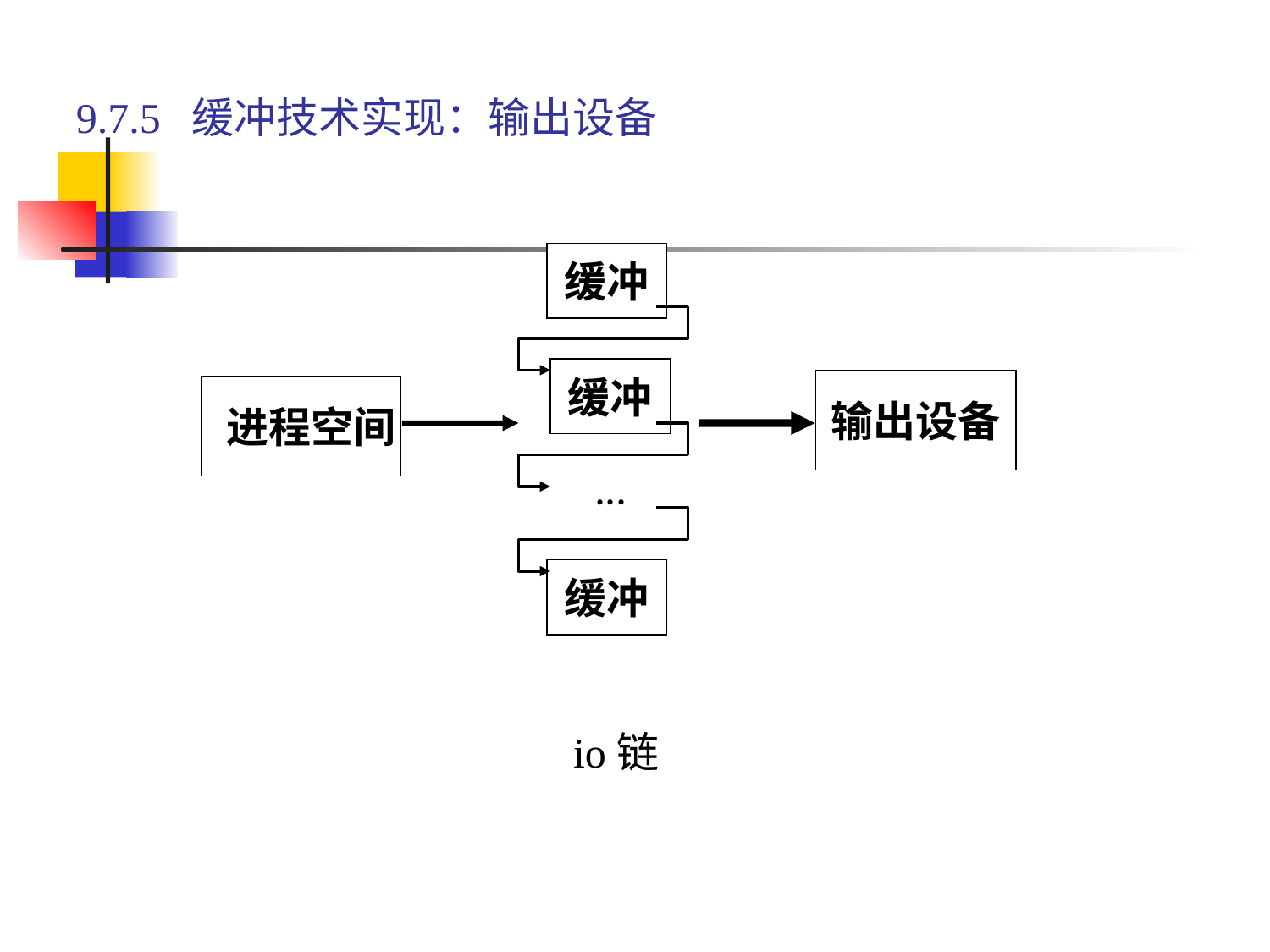

9.7.5  缓冲技术实现：输出设备
缓冲

缓冲
输出设备
 进程空间

...

缓冲
io链